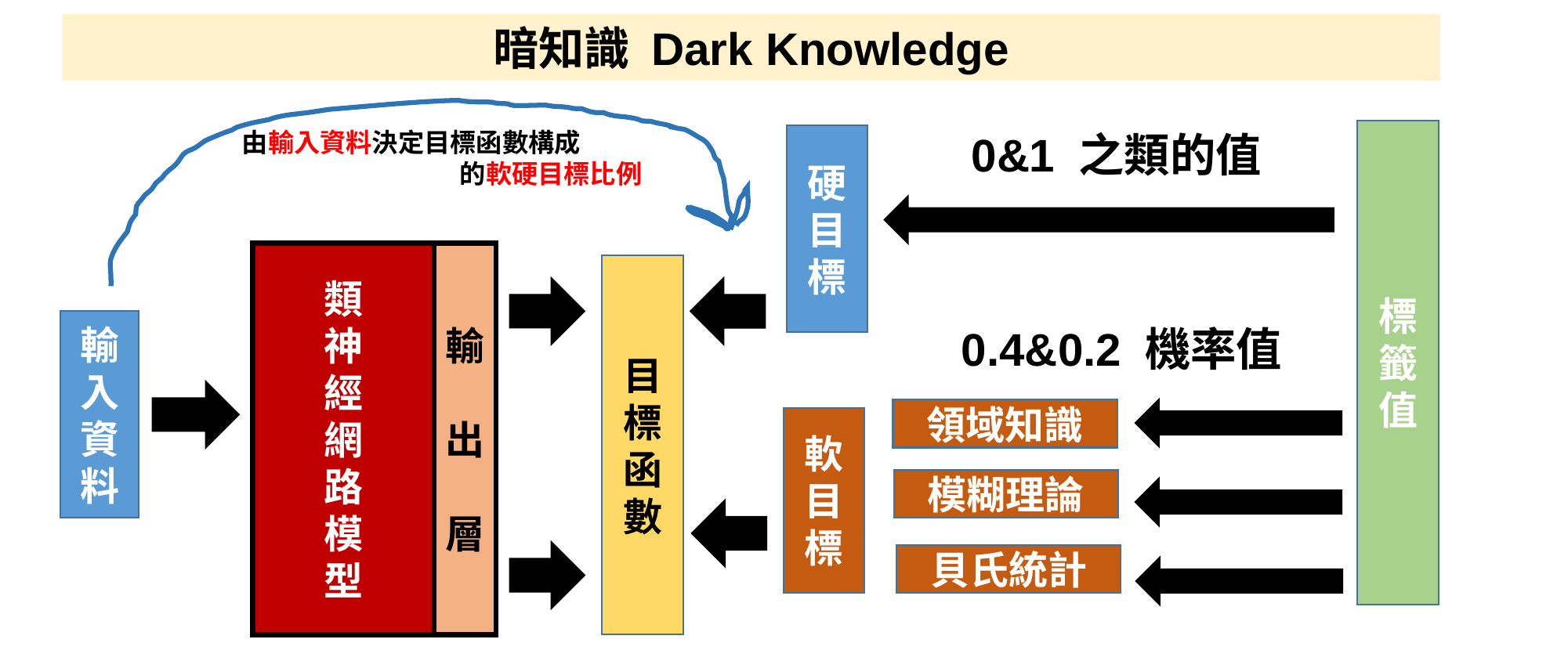

暗知識 Dark Knowledge

由輸入資料決定目標函數構成
                                    的軟硬目標比例
0&1 之類的值
標籤值
硬
目
標

類
神
經
網
路
模
型
輸

出

層
目標函數

輸
入
資
料
0.4&0.2 機率值

領域知識

軟
目
標
模糊理論

貝氏統計